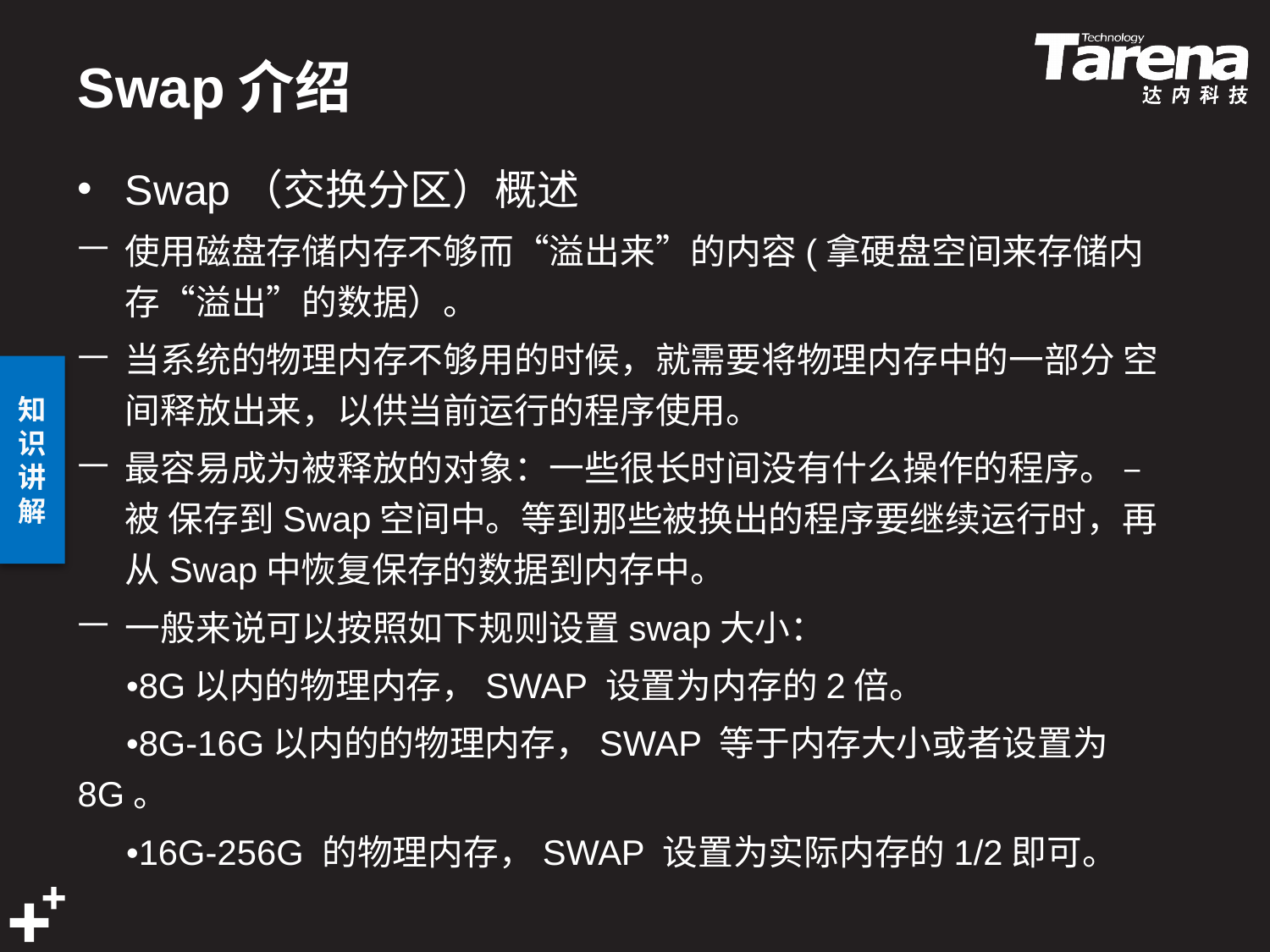

# Swap介绍
Swap（交换分区）概述
使用磁盘存储内存不够而“溢出来”的内容(拿硬盘空间来存储内存“溢出”的数据）。
当系统的物理内存不够用的时候，就需要将物理内存中的一部分 空间释放出来，以供当前运行的程序使用。
最容易成为被释放的对象：一些很长时间没有什么操作的程序。 –被 保存到Swap空间中。等到那些被换出的程序要继续运行时，再从Swap中恢复保存的数据到内存中。
一般来说可以按照如下规则设置swap大小：
     •8G以内的物理内存，SWAP 设置为内存的2倍。
     •8G-16G以内的的物理内存，SWAP 等于内存大小或者设置为8G。
     •16G-256G 的物理内存，SWAP 设置为实际内存的1/2即可。